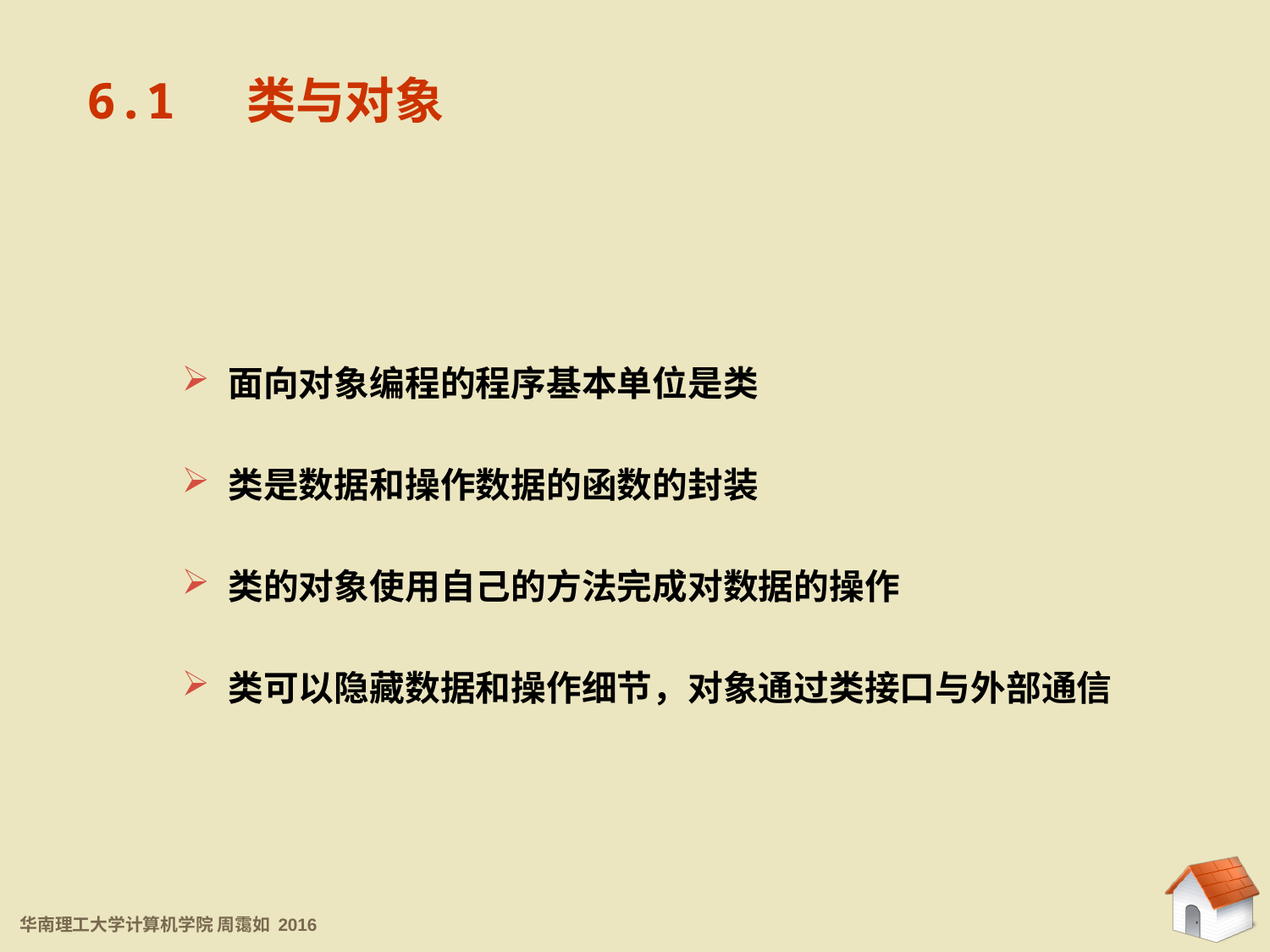

6.1  类与对象
 面向对象编程的程序基本单位是类
 类是数据和操作数据的函数的封装
 类的对象使用自己的方法完成对数据的操作
 类可以隐藏数据和操作细节，对象通过类接口与外部通信